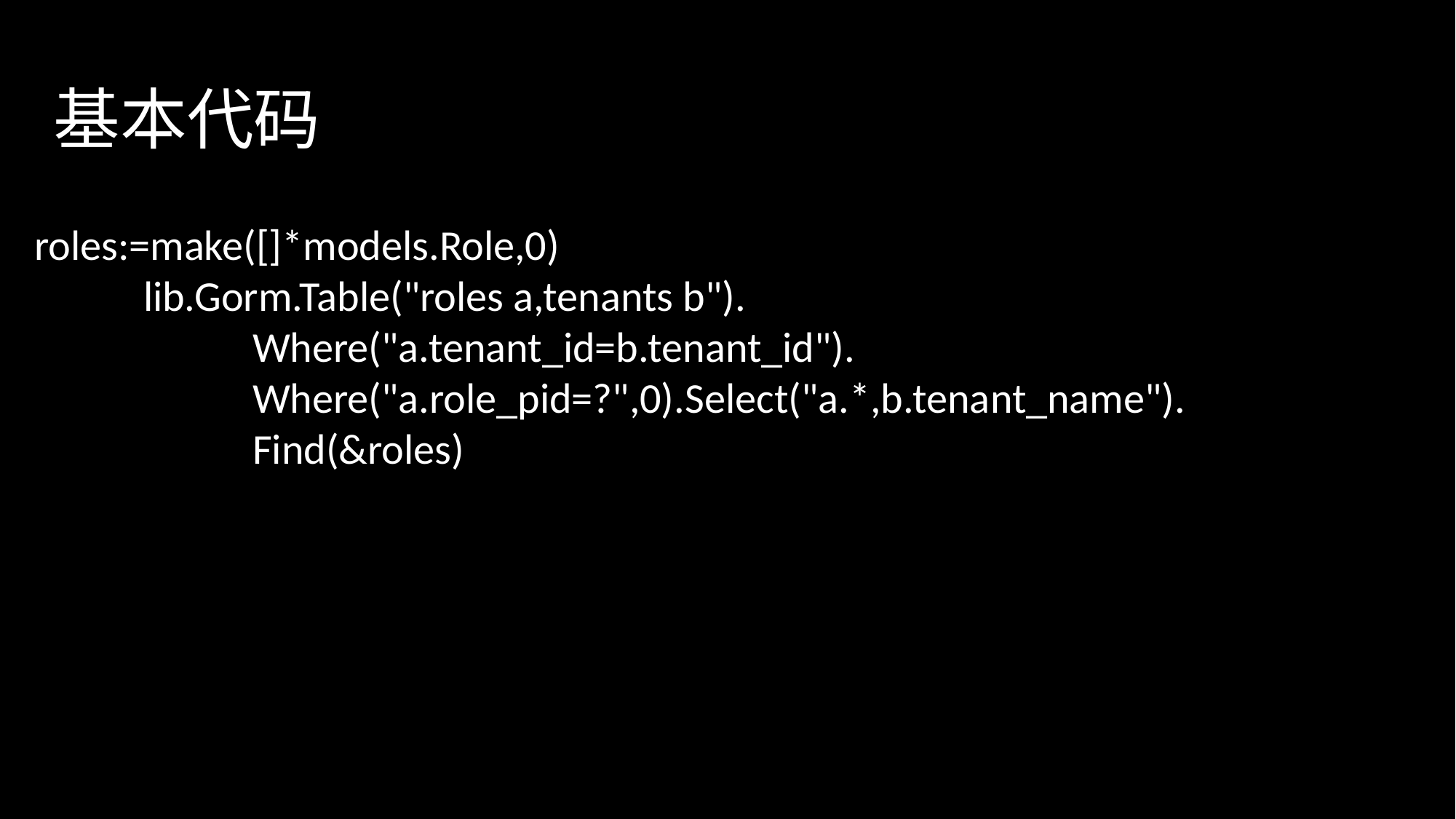

# 基本代码
roles:=make([]*models.Role,0)
	lib.Gorm.Table("roles a,tenants b").
		Where("a.tenant_id=b.tenant_id").
		Where("a.role_pid=?",0).Select("a.*,b.tenant_name").
		Find(&roles)